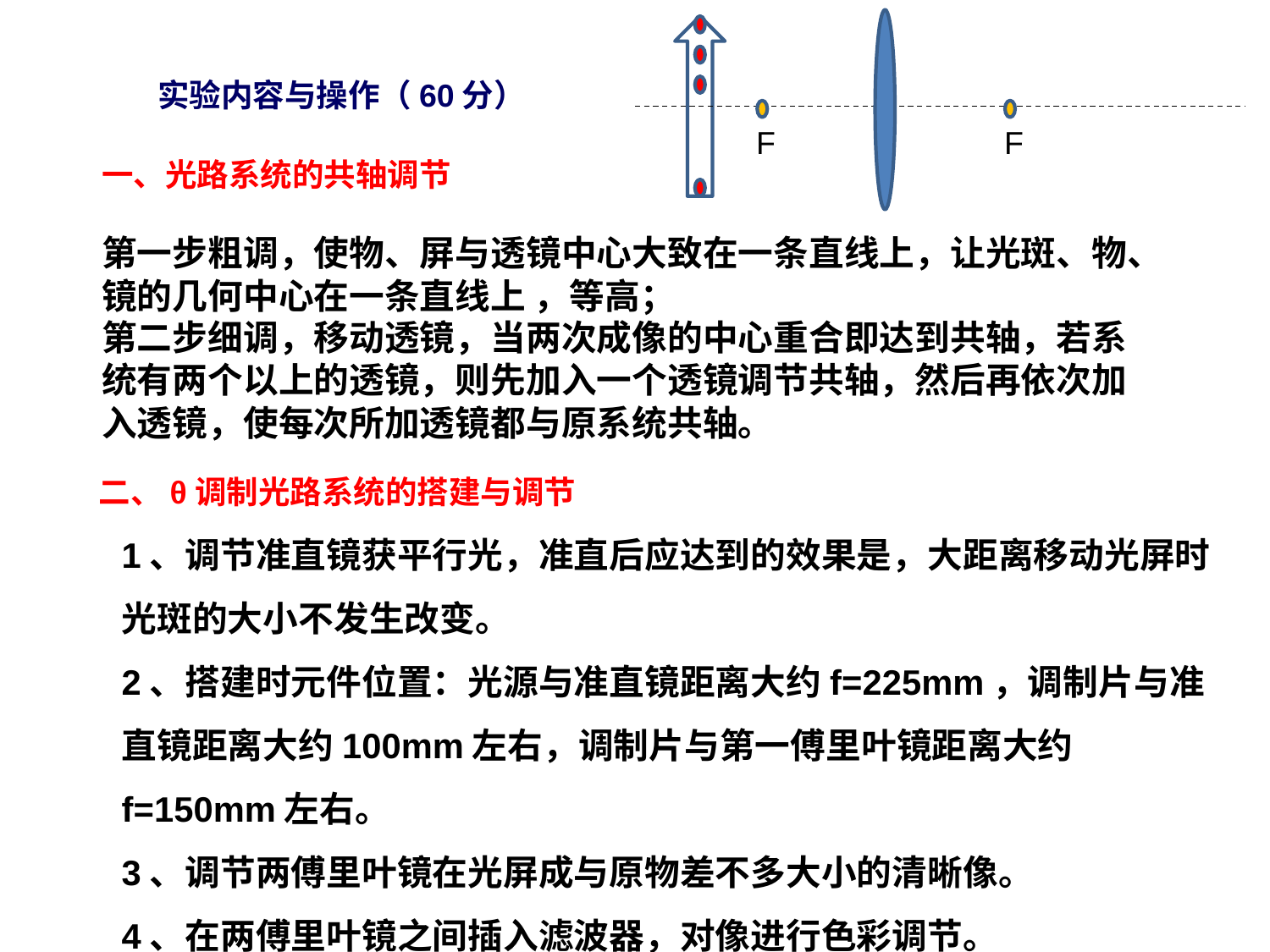

实验内容与操作（60分）

F
F
一、光路系统的共轴调节

第一步粗调，使物、屏与透镜中心大致在一条直线上，让光斑、物、镜的几何中心在一条直线上 ，等高；
第二步细调，移动透镜，当两次成像的中心重合即达到共轴，若系统有两个以上的透镜，则先加入一个透镜调节共轴，然后再依次加入透镜，使每次所加透镜都与原系统共轴。

二、θ调制光路系统的搭建与调节
1、调节准直镜获平行光，准直后应达到的效果是，大距离移动光屏时光斑的大小不发生改变。
2、搭建时元件位置：光源与准直镜距离大约f=225mm，调制片与准直镜距离大约100mm左右，调制片与第一傅里叶镜距离大约f=150mm左右。
3、调节两傅里叶镜在光屏成与原物差不多大小的清晰像。
4、在两傅里叶镜之间插入滤波器，对像进行色彩调节。